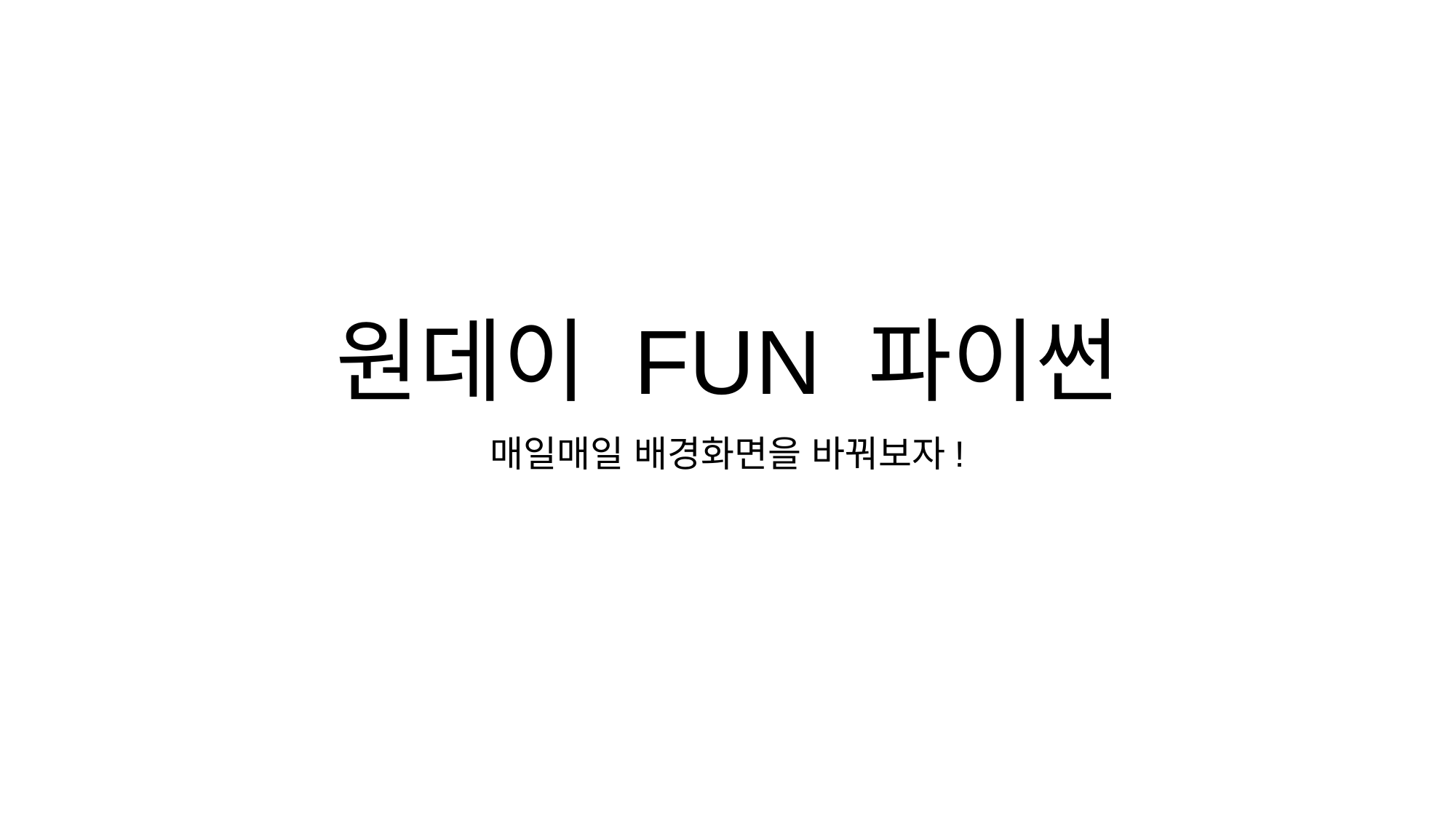

# 원데이 FUN 파이썬
매일매일 배경화면을 바꿔보자!